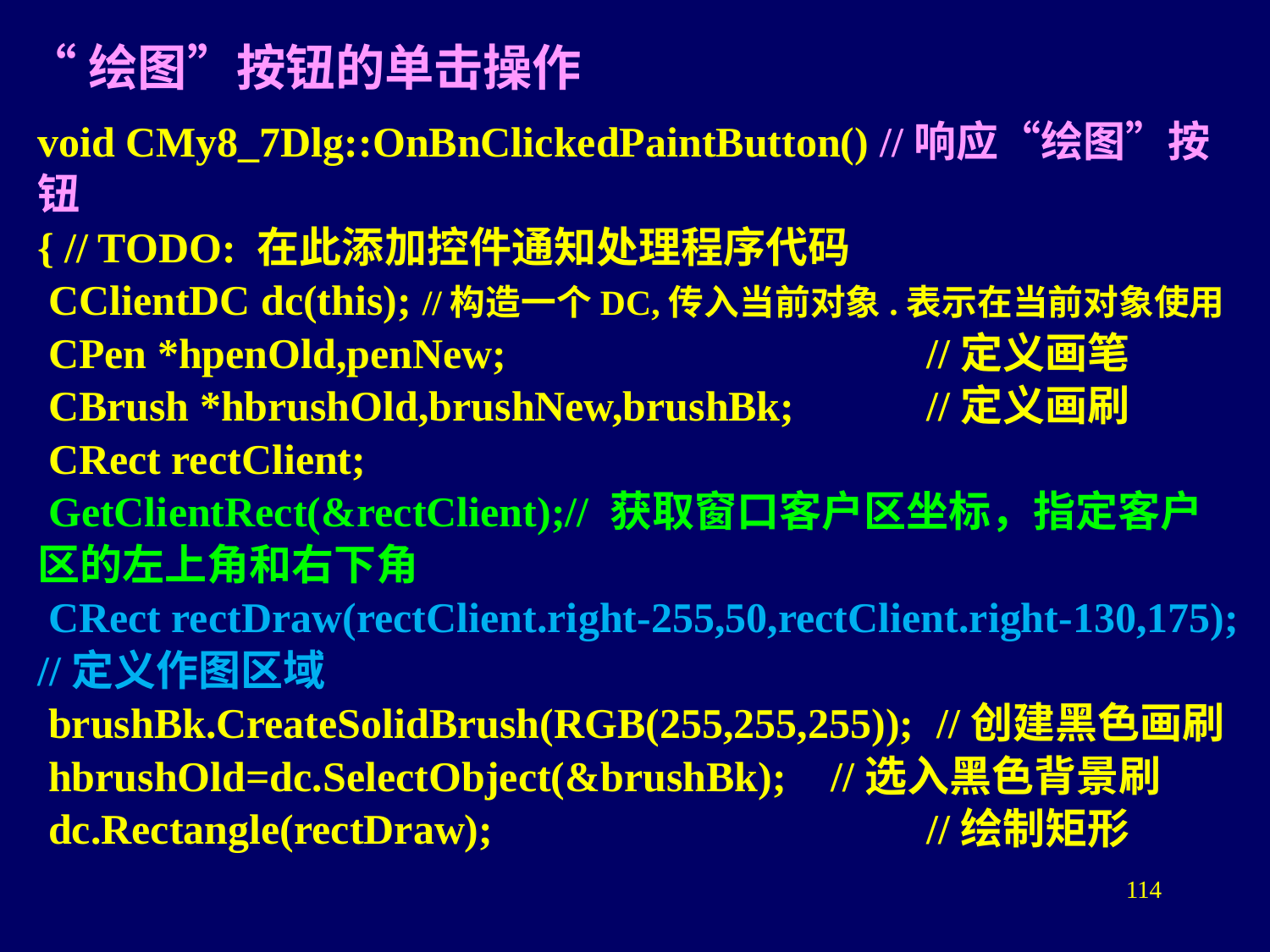

# “绘图”按钮的单击操作
void CMy8_7Dlg::OnBnClickedPaintButton() //响应“绘图”按钮
{ // TODO: 在此添加控件通知处理程序代码
 CClientDC dc(this); //构造一个DC,传入当前对象.表示在当前对象使用
 CPen *hpenOld,penNew;				//定义画笔
 CBrush *hbrushOld,brushNew,brushBk;		//定义画刷
 CRect rectClient;
 GetClientRect(&rectClient);// 获取窗口客户区坐标，指定客户区的左上角和右下角
 CRect rectDraw(rectClient.right-255,50,rectClient.right-130,175); //定义作图区域
 brushBk.CreateSolidBrush(RGB(255,255,255));	 //创建黑色画刷
 hbrushOld=dc.SelectObject(&brushBk);	   //选入黑色背景刷
 dc.Rectangle(rectDraw);				//绘制矩形
114